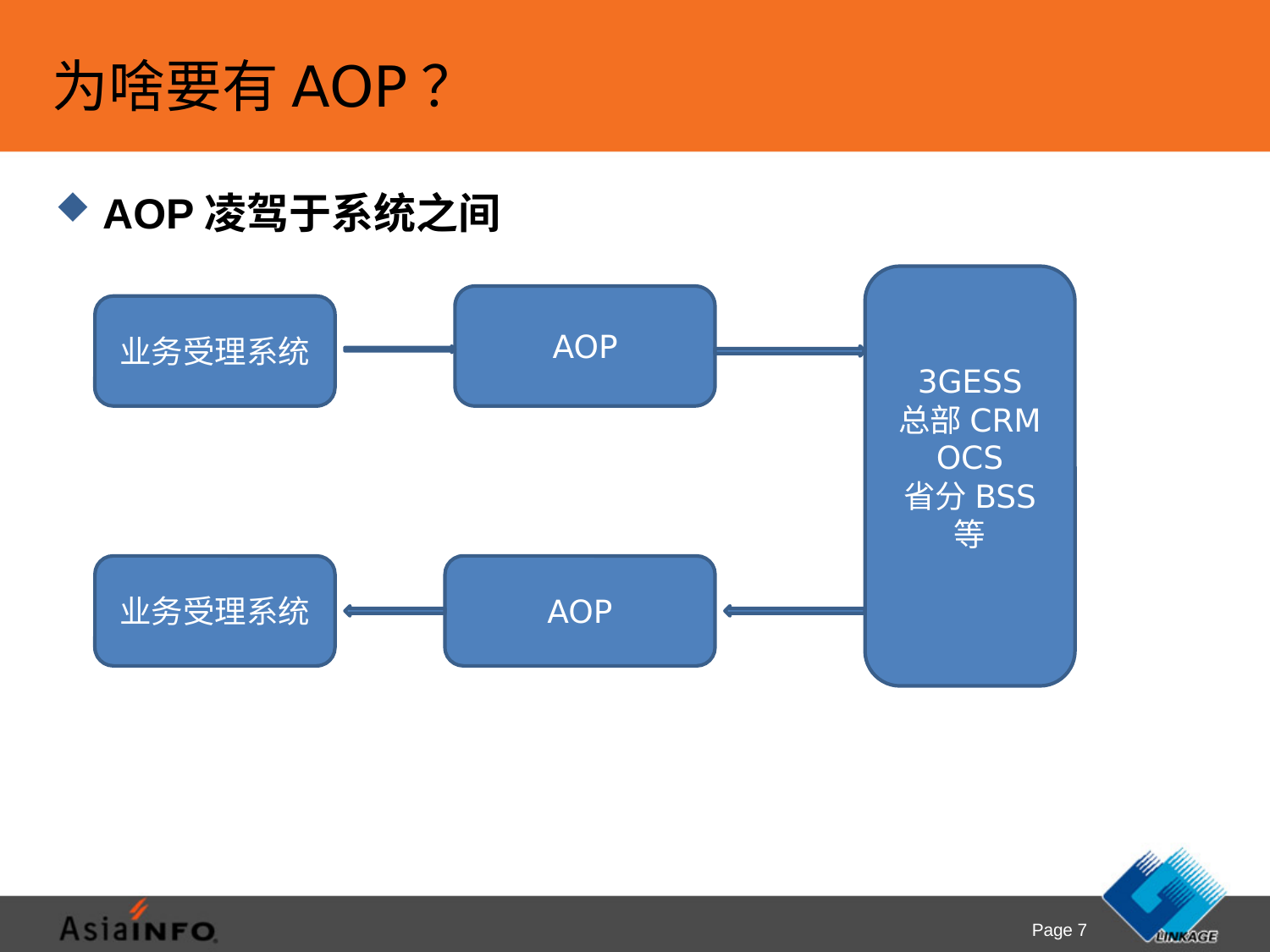

# 为啥要有AOP？
AOP凌驾于系统之间

3GESS
总部CRM
OCS
省分BSS
等

AOP
业务受理系统

业务受理系统
AOP